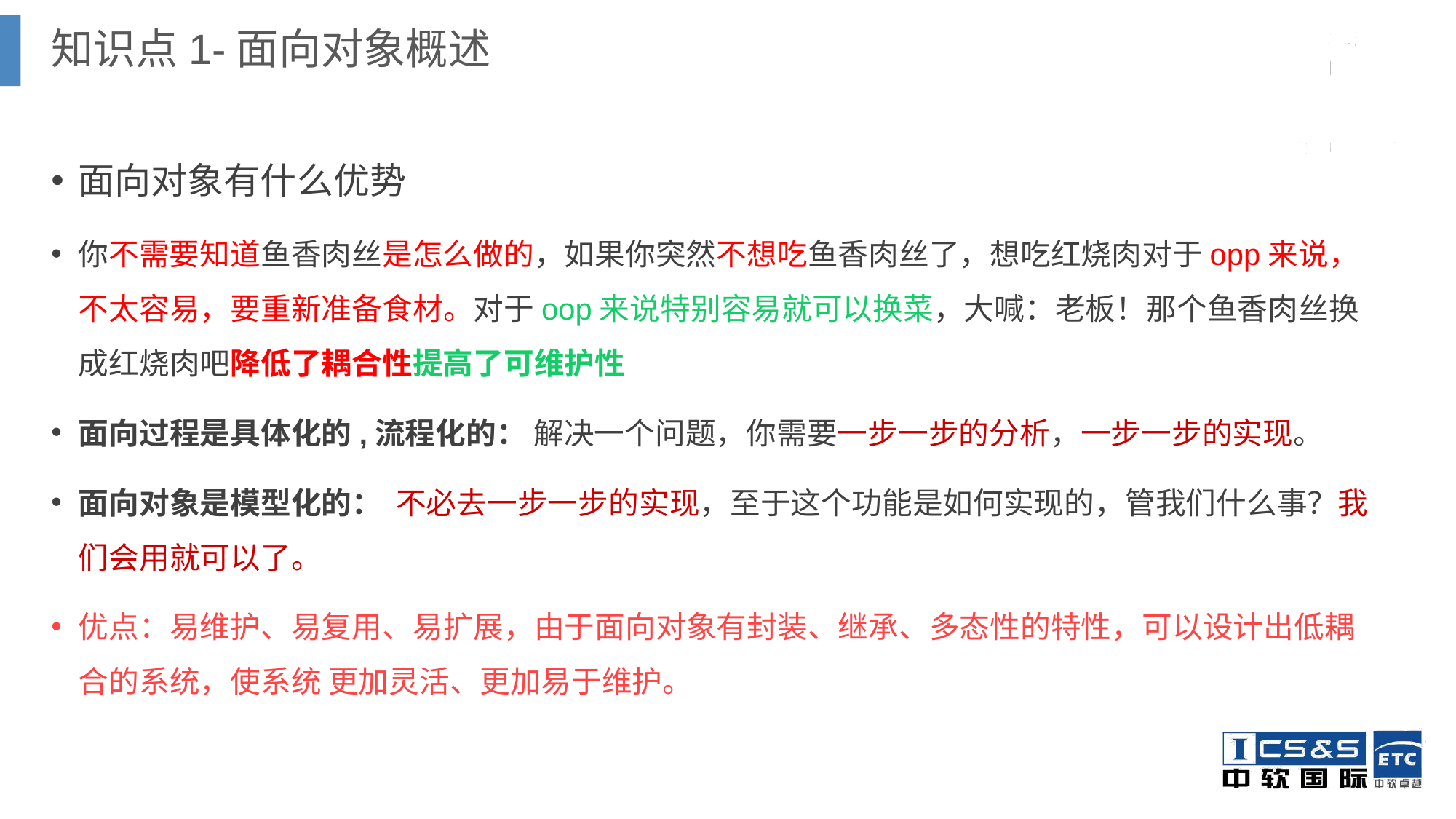

知识点1-面向对象概述
面向对象有什么优势
你不需要知道鱼香肉丝是怎么做的，如果你突然不想吃鱼香肉丝了，想吃红烧肉对于opp来说，不太容易，要重新准备食材。对于oop来说特别容易就可以换菜，大喊：老板！那个鱼香肉丝换成红烧肉吧降低了耦合性提高了可维护性
面向过程是具体化的,流程化的： 解决一个问题，你需要一步一步的分析，一步一步的实现。
面向对象是模型化的：  不必去一步一步的实现，至于这个功能是如何实现的，管我们什么事？我们会用就可以了。
优点：易维护、易复用、易扩展，由于面向对象有封装、继承、多态性的特性，可以设计出低耦合的系统，使系统 更加灵活、更加易于维护。